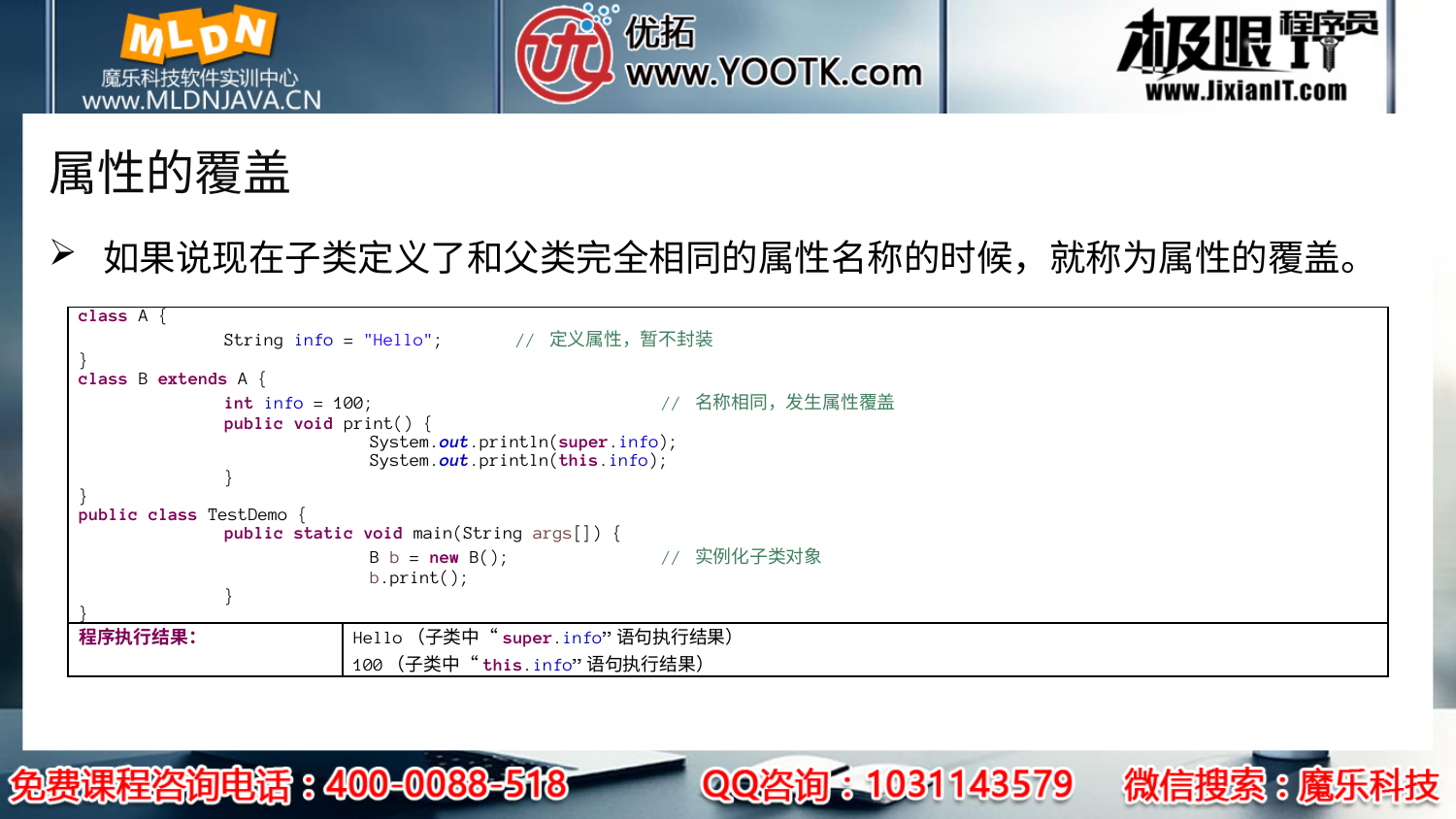

# 属性的覆盖
如果说现在子类定义了和父类完全相同的属性名称的时候，就称为属性的覆盖。
| class A { String info = "Hello"; // 定义属性，暂不封装 } class B extends A { int info = 100; // 名称相同，发生属性覆盖 public void print() { System.out.println(super.info); System.out.println(this.info); } } public class TestDemo { public static void main(String args[]) { B b = new B(); // 实例化子类对象 b.print(); } } |  |
| --- | --- |
| 程序执行结果： | Hello（子类中“super.info”语句执行结果） 100（子类中“this.info”语句执行结果） |